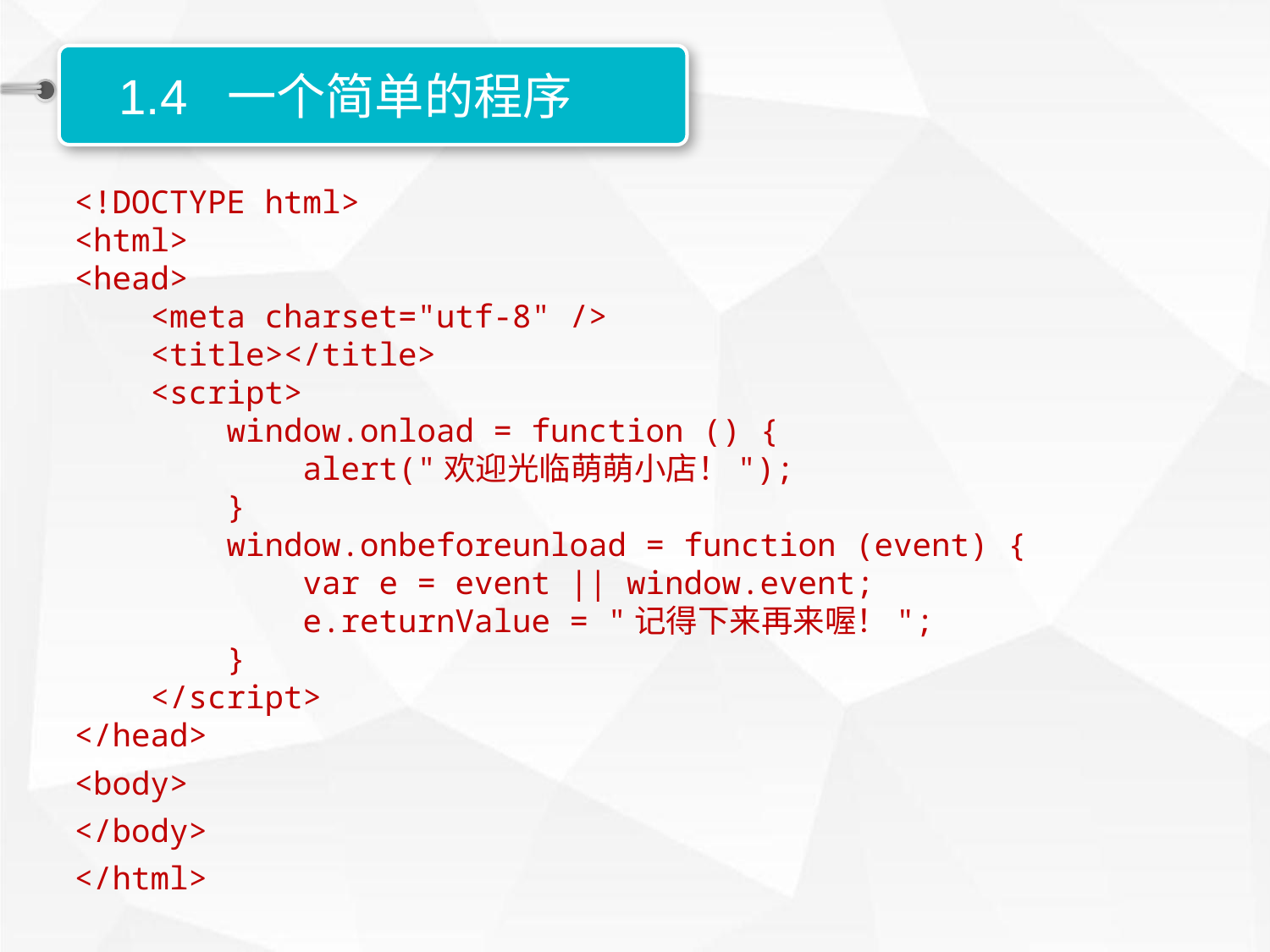

1.4  一个简单的程序

<!DOCTYPE html>
<html>
<head>
    <meta charset="utf-8" />
    <title></title>
    <script>
        window.onload = function () {
            alert("欢迎光临萌萌小店！");
        }
        window.onbeforeunload = function (event) {
            var e = event || window.event;
            e.returnValue = "记得下来再来喔！";
        }
    </script>
</head>
<body>
</body>
</html>